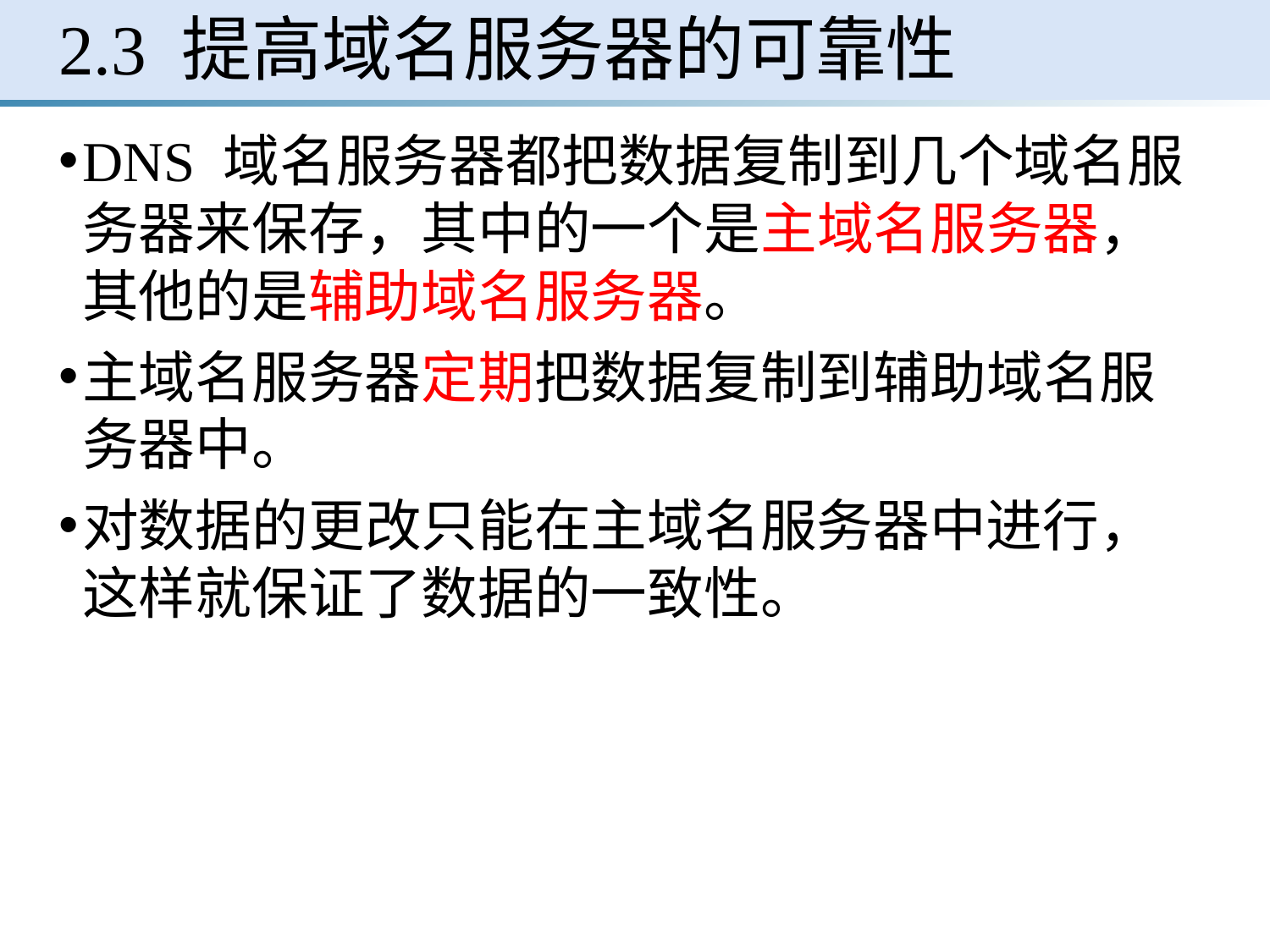

# 2.3 提高域名服务器的可靠性
DNS 域名服务器都把数据复制到几个域名服务器来保存，其中的一个是主域名服务器，其他的是辅助域名服务器。
主域名服务器定期把数据复制到辅助域名服务器中。
对数据的更改只能在主域名服务器中进行，这样就保证了数据的一致性。